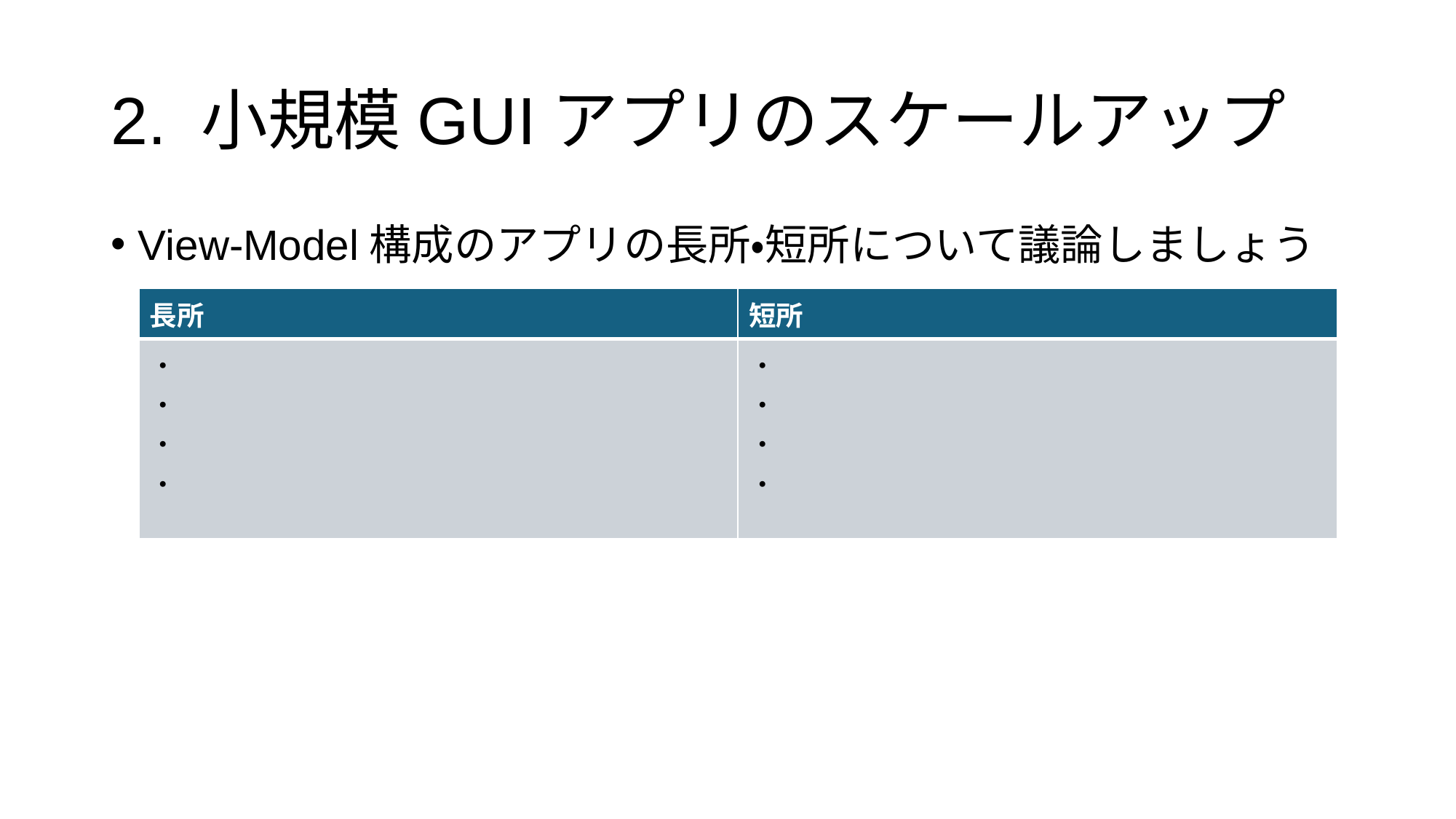

# 2. 小規模GUIアプリのスケールアップ
View-Model構成のアプリの長所・短所について議論しましょう
| 長所 | 短所 |
| --- | --- |
| ・ ・ ・ ・ | ・ ・ ・ ・ |